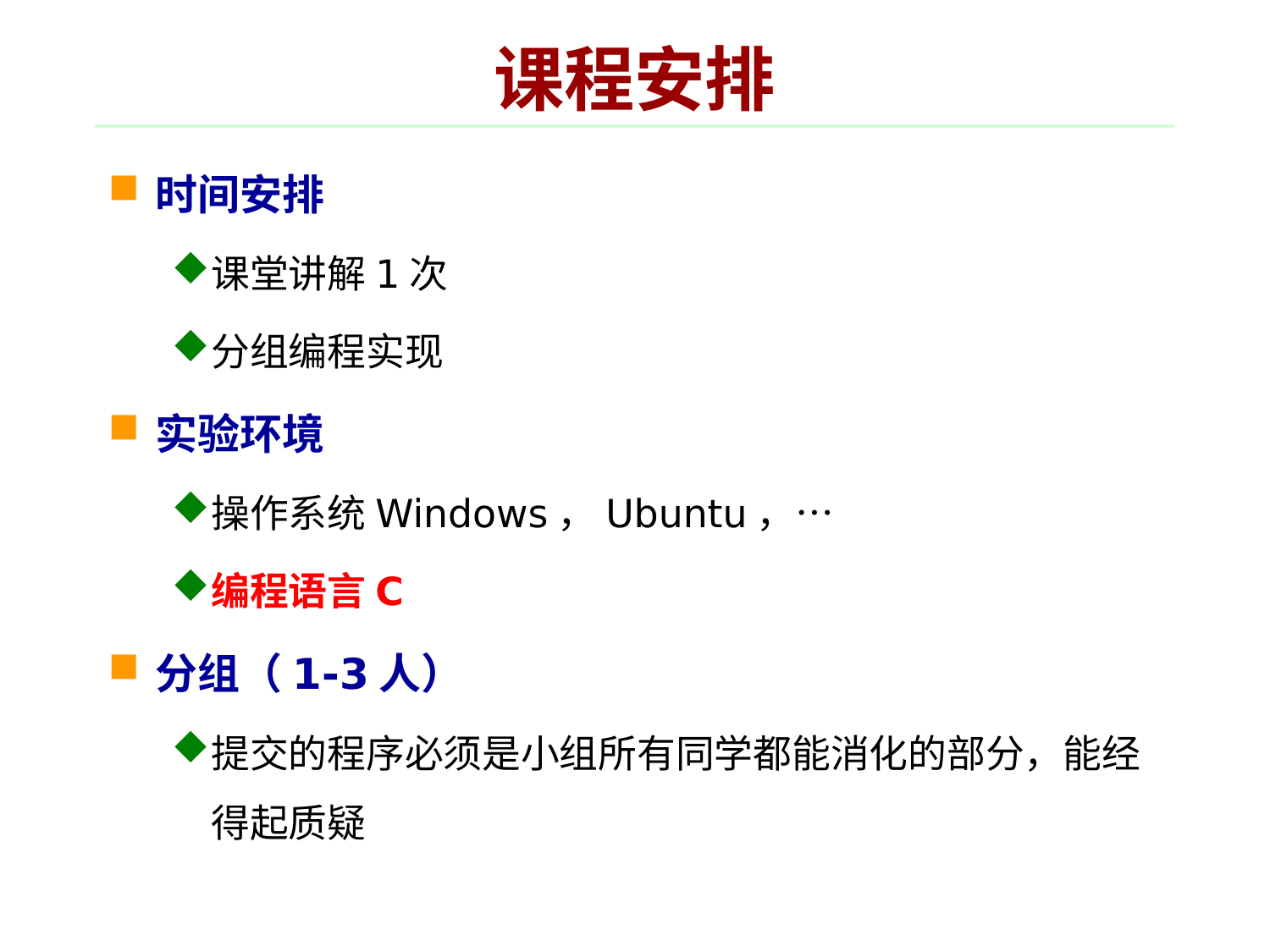

# 课程安排
时间安排
课堂讲解1次
分组编程实现
实验环境
操作系统Windows，Ubuntu，…
编程语言C
分组（1-3人）
提交的程序必须是小组所有同学都能消化的部分，能经得起质疑